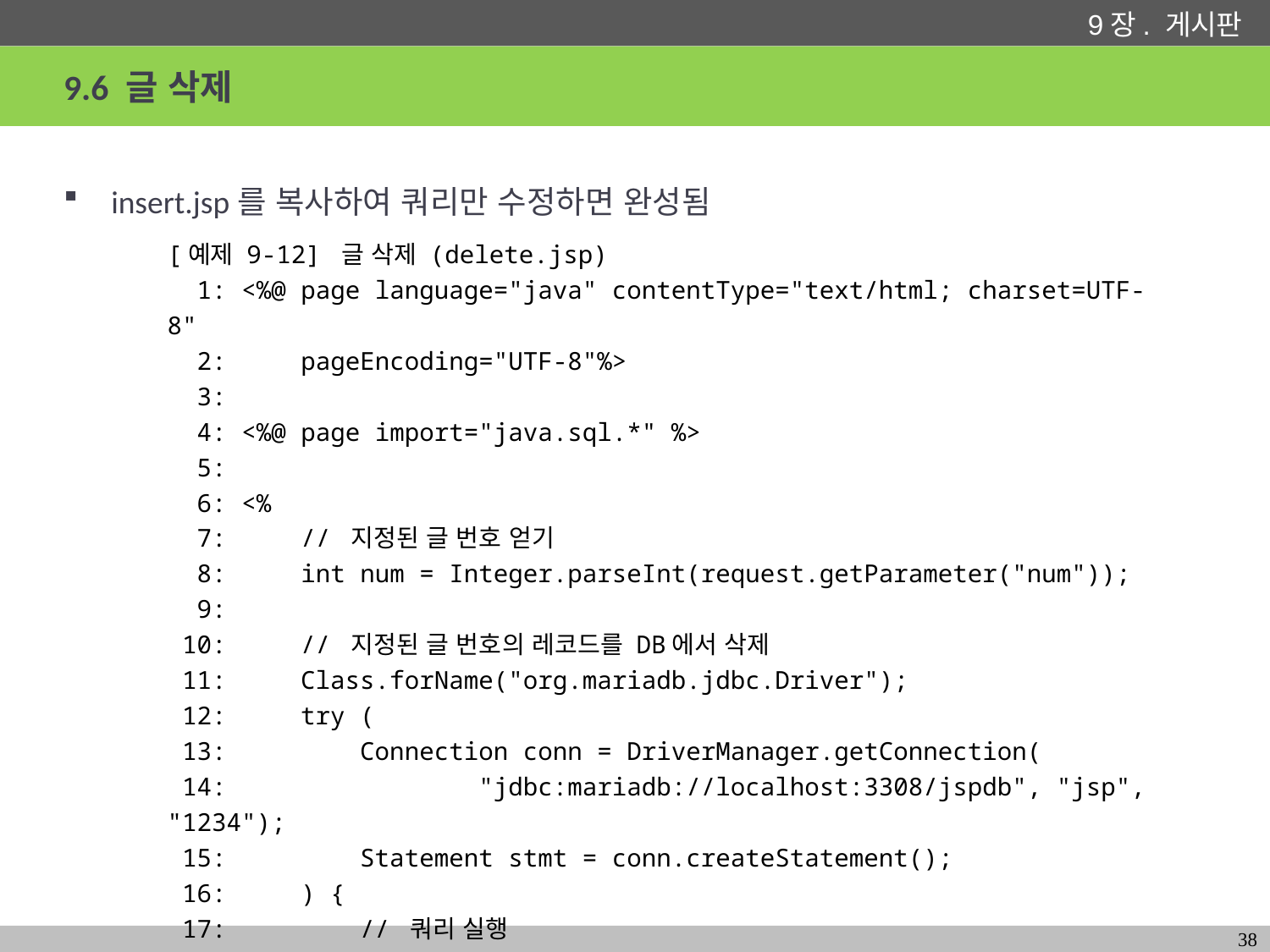

# 9.6 글 삭제
insert.jsp를 복사하여 쿼리만 수정하면 완성됨
[예제 9-12] 글 삭제 (delete.jsp)
  1: <%@ page language="java" contentType="text/html; charset=UTF-8"
  2:     pageEncoding="UTF-8"%>
  3:
  4: <%@ page import="java.sql.*" %>
  5:
  6: <%
  7:     // 지정된 글 번호 얻기
  8:     int num = Integer.parseInt(request.getParameter("num"));
  9:
 10:     // 지정된 글 번호의 레코드를 DB에서 삭제
 11:     Class.forName("org.mariadb.jdbc.Driver");
 12:     try (
 13:         Connection conn = DriverManager.getConnection(
 14:                 "jdbc:mariadb://localhost:3308/jspdb", "jsp", "1234");
 15:         Statement stmt = conn.createStatement();
 16:     ) {
 17:         // 쿼리 실행
 18:         stmt.executeUpdate("delete from board where num=" + num);
38